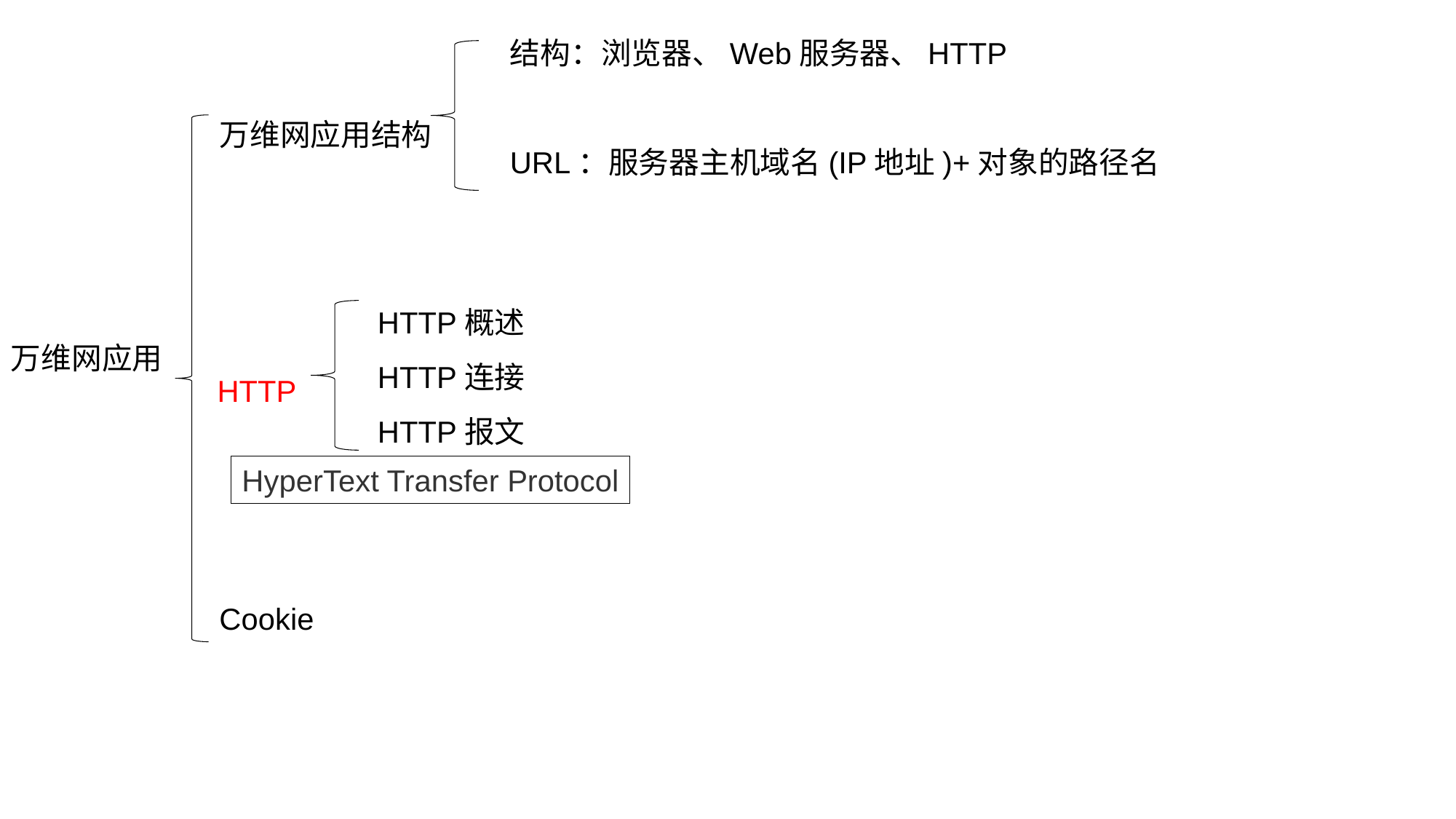

结构：浏览器、Web服务器、HTTP

URL：服务器主机域名(IP地址)+对象的路径名

万维网应用结构

HTTP概述
HTTP连接
HTTP报文

万维网应用
HTTP
HyperText Transfer Protocol
Cookie